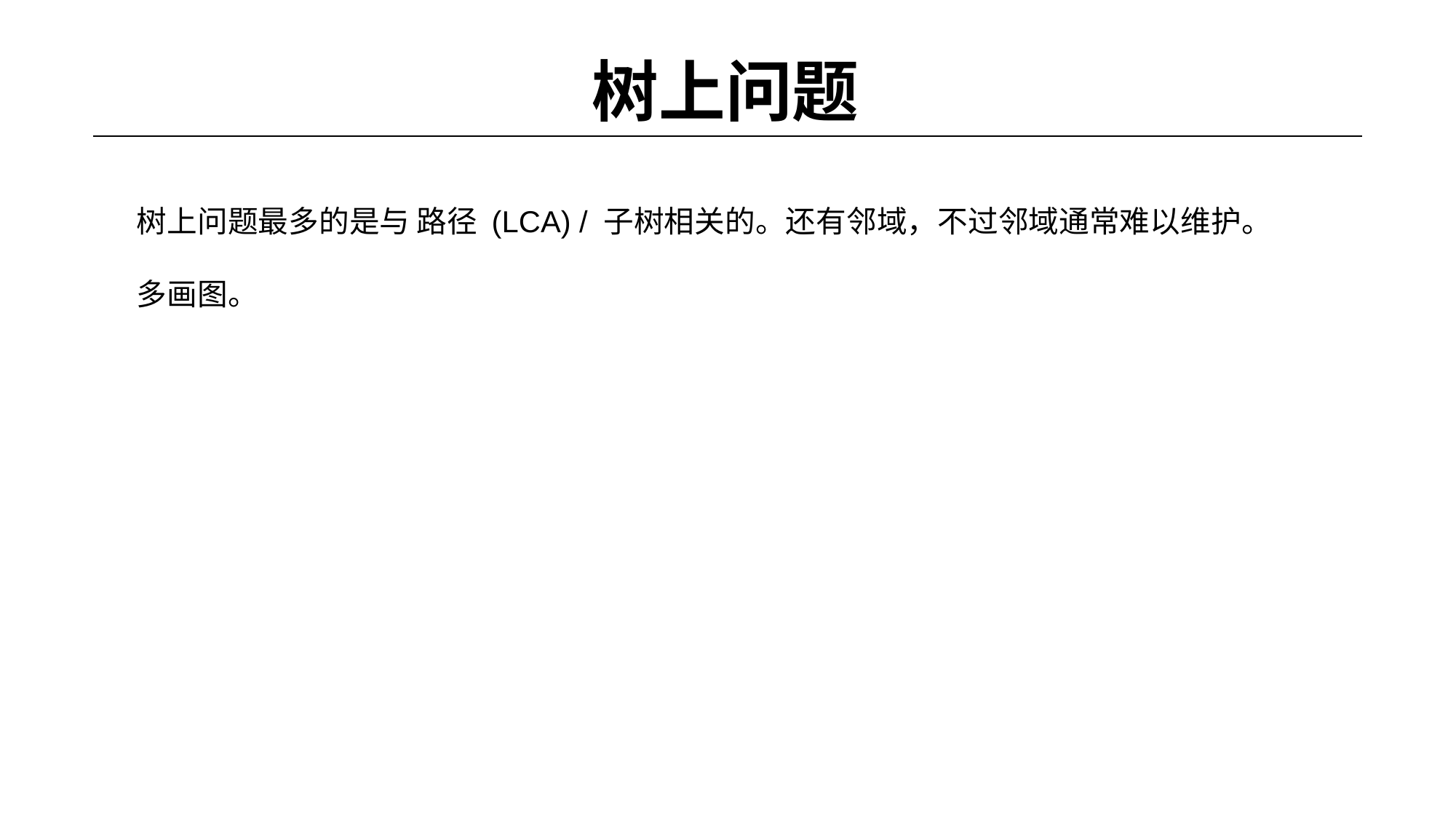

# 树上问题
树上问题最多的是与 路径 (LCA) / 子树相关的。还有邻域，不过邻域通常难以维护。

多画图。